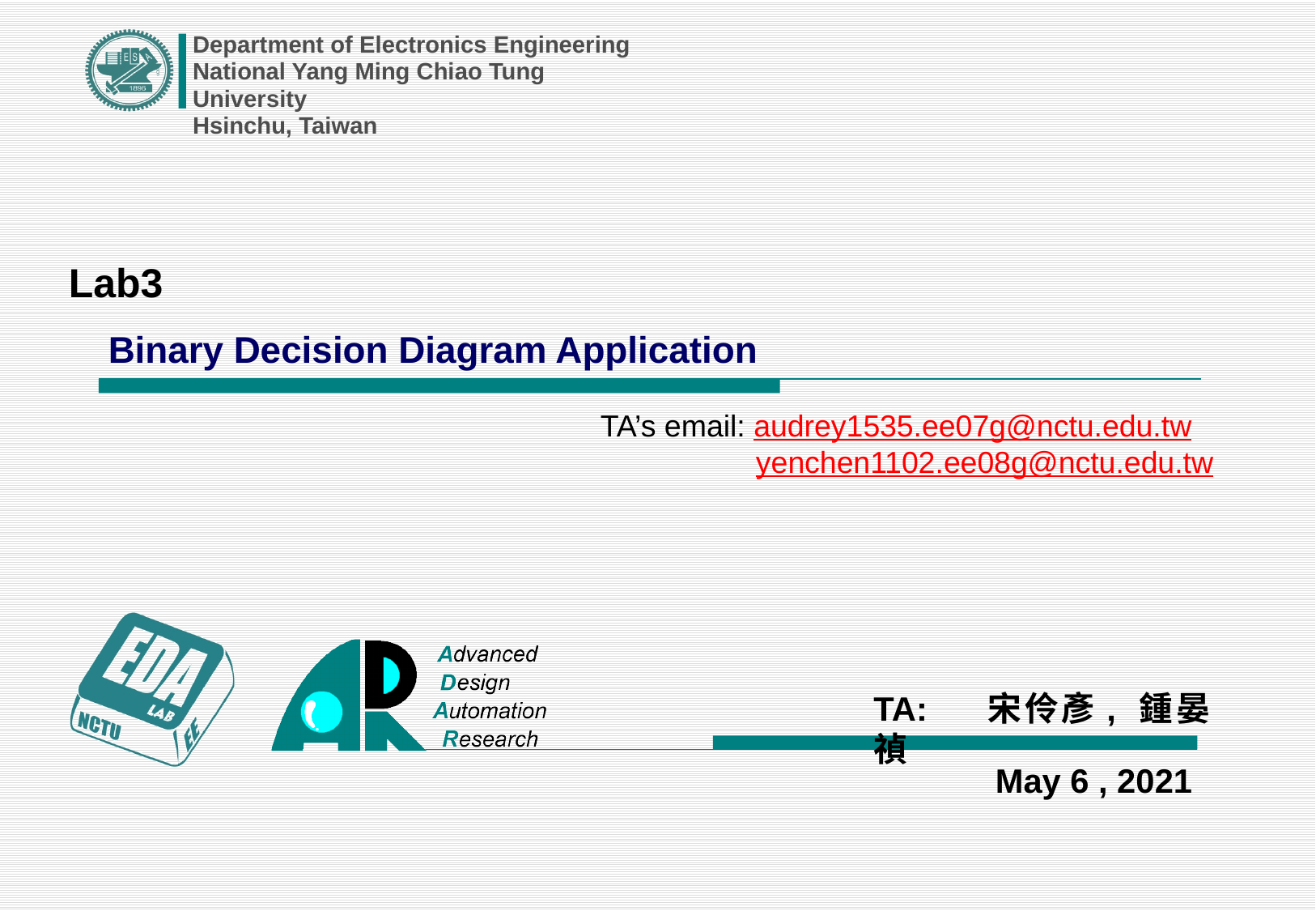

Lab3
# Binary Decision Diagram Application
TA’s email: audrey1535.ee07g@nctu.edu.tw
	    yenchen1102.ee08g@nctu.edu.tw

TA:    宋伶彥, 鍾晏禎
May 6 , 2021